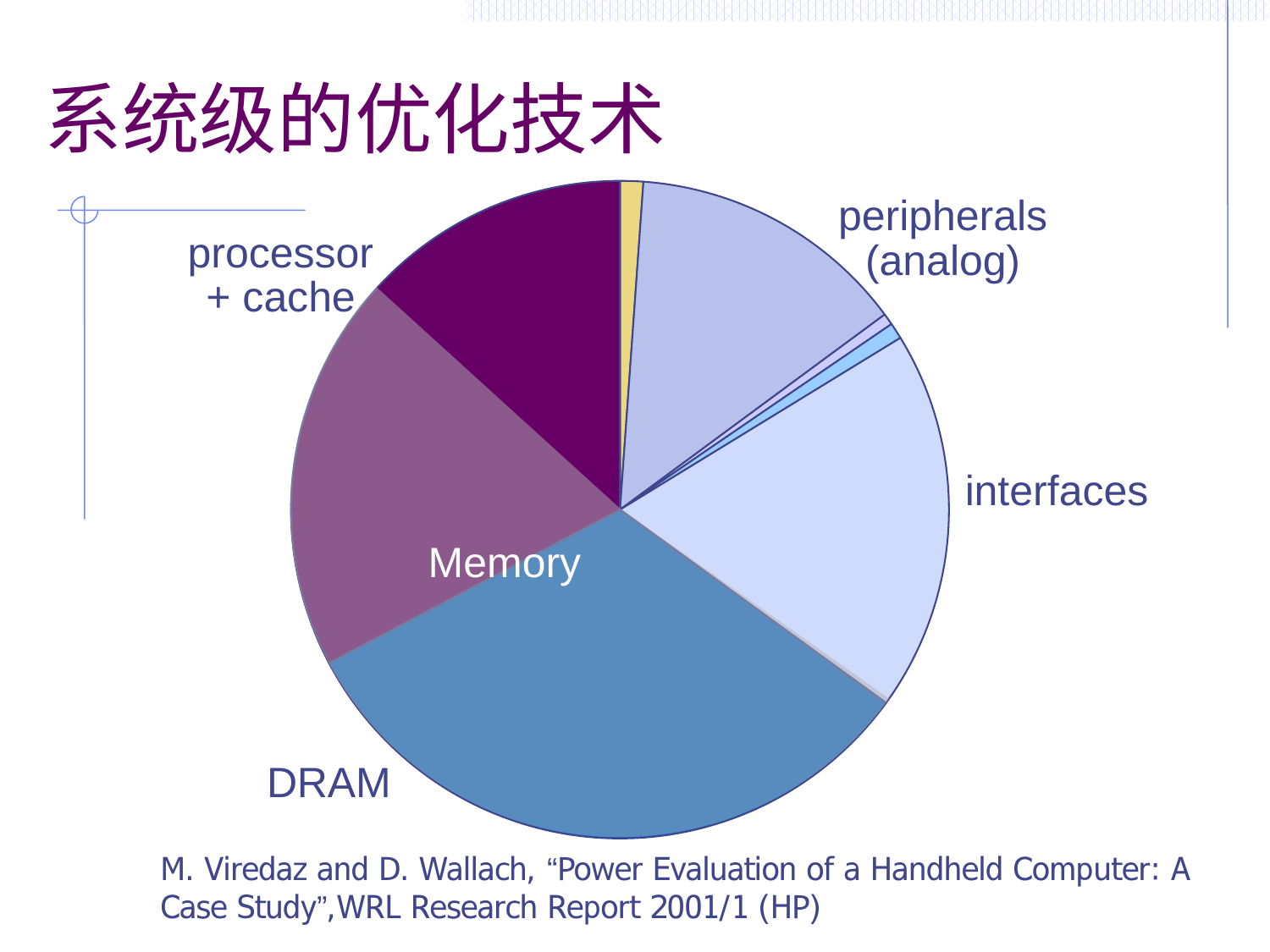

# 系统级的优化技术

### Chart

| Category | power |  |  |  |
|---|---|---|---|---|
| battery monitor | 1.0 | None | None | None |
| speaker | 12.1 | None | None | None |
| LCD | 0.5 | None | None | None |
| other peripherals | 0.7 | None | None | None |
| interface logic | 16.5 | None | None | None |
| DRAM | 28.4 | None | None | None |
| processor | 28.8 | None | None | None |
peripherals
(analog)
processor
+ cache
Memory
interfaces
DRAM
M. Viredaz and D. Wallach, “Power Evaluation of a Handheld Computer: A Case Study”,WRL Research Report 2001/1 (HP)